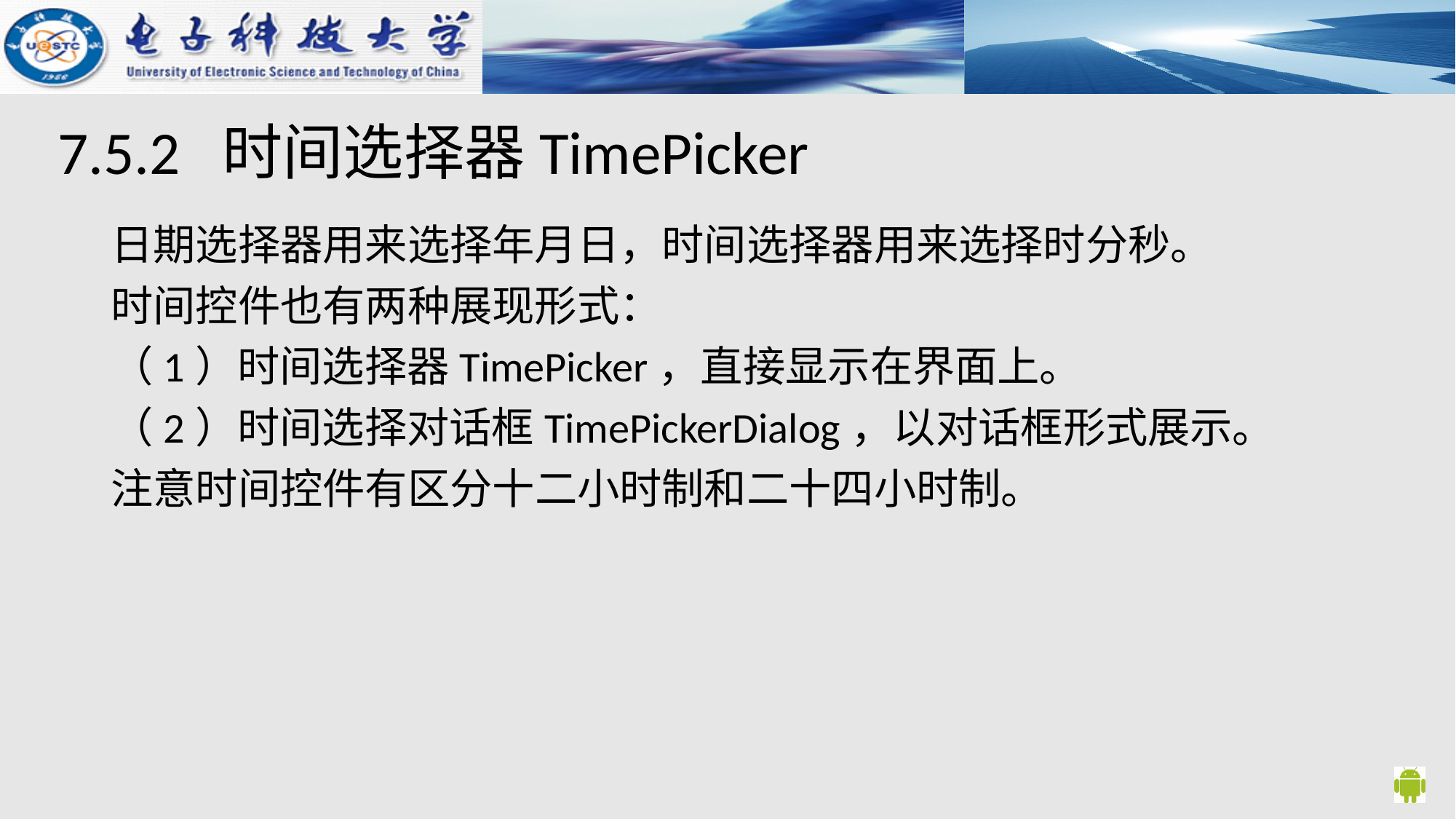

# 7.5.2  时间选择器TimePicker
日期选择器用来选择年月日，时间选择器用来选择时分秒。
时间控件也有两种展现形式：
（1）时间选择器TimePicker，直接显示在界面上。
（2）时间选择对话框TimePickerDialog，以对话框形式展示。
注意时间控件有区分十二小时制和二十四小时制。